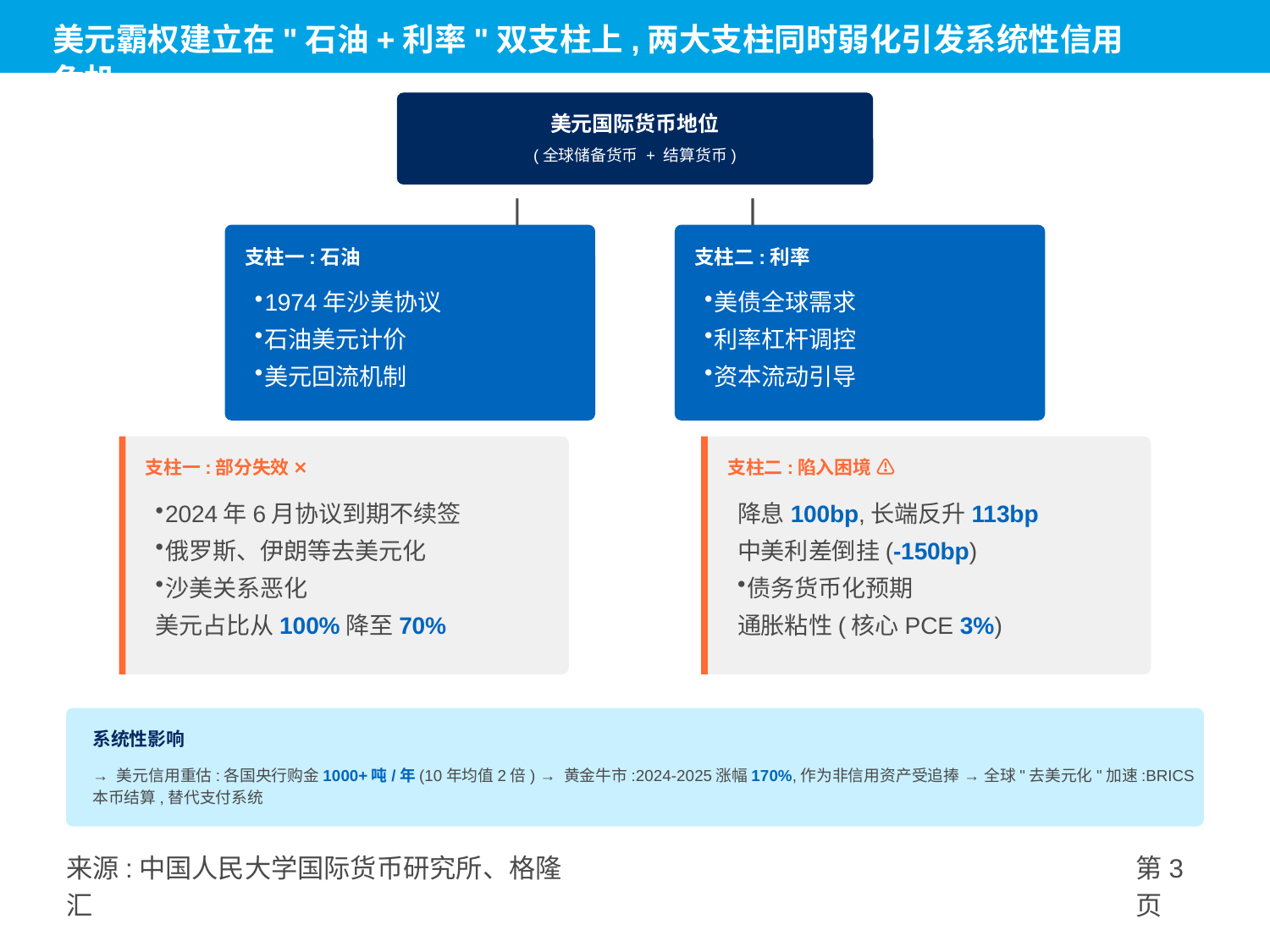

美元霸权建立在"石油+利率"双支柱上,两大支柱同时弱化引发系统性信用危机

美元国际货币地位
(全球储备货币 + 结算货币)

支柱一:石油
支柱二:利率
1974年沙美协议
石油美元计价
美元回流机制
美债全球需求
利率杠杆调控
资本流动引导

支柱一:部分失效 ❌
支柱二:陷入困境 ⚠️
2024年6月协议到期不续签
俄罗斯、伊朗等去美元化
沙美关系恶化
美元占比从100%降至70%
降息100bp,长端反升113bp
中美利差倒挂(-150bp)
债务货币化预期
通胀粘性(核心PCE 3%)

系统性影响
→ 美元信用重估:各国央行购金1000+吨/年(10年均值2倍) → 黄金牛市:2024-2025涨幅170%,作为非信用资产受追捧 → 全球"去美元化"加速:BRICS本币结算,替代支付系统
来源:中国人民大学国际货币研究所、格隆汇
第3页